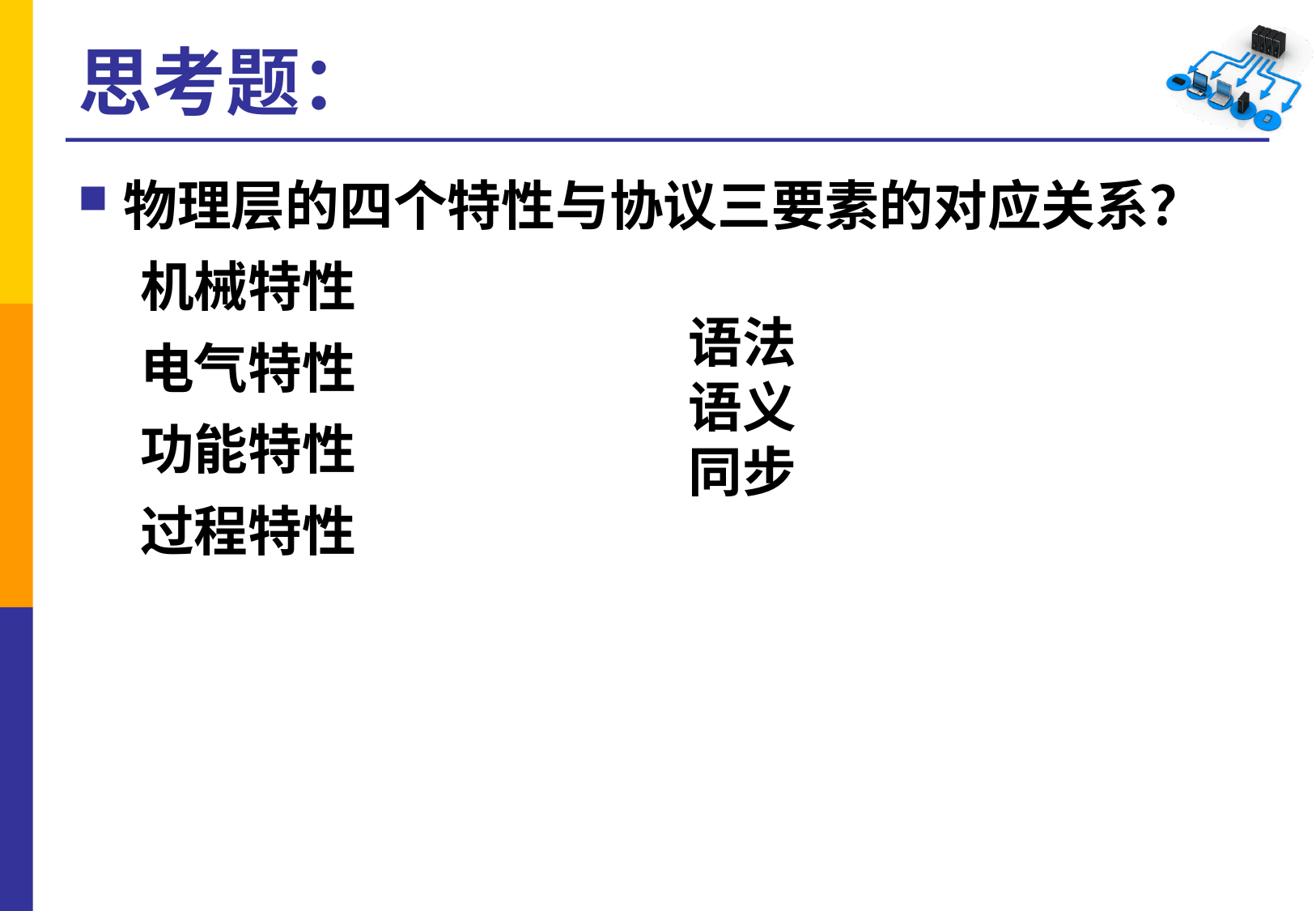

# 思考题：
物理层的四个特性与协议三要素的对应关系？
    机械特性
    电气特性
    功能特性
    过程特性

语法
语义
同步